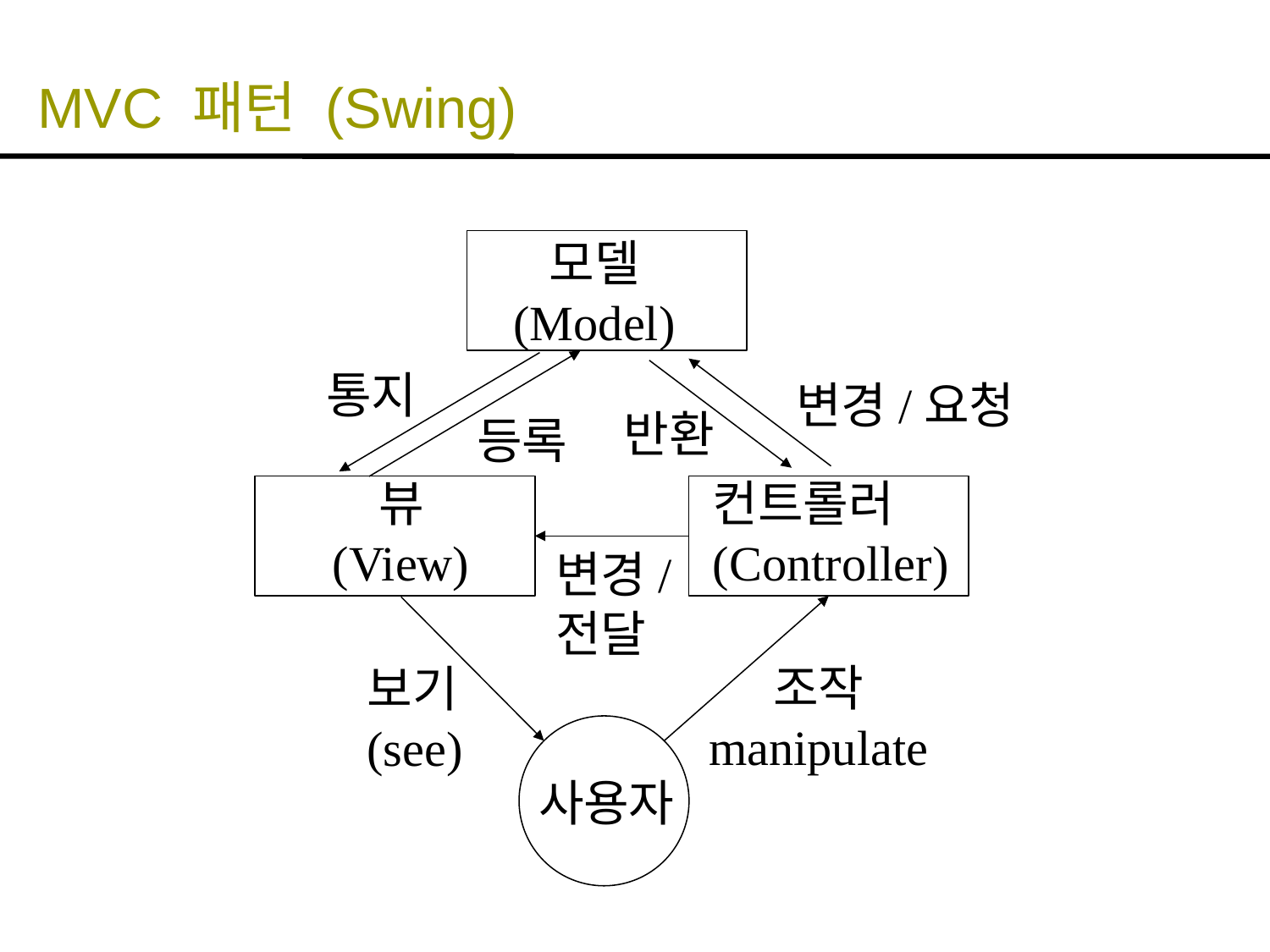

# MVC 패턴 (Swing)
모델
(Model)

통지
변경/요청
반환
등록
뷰
(View)

컨트롤러
(Controller)

변경/
전달
조작
manipulate
보기
(see)

사용자